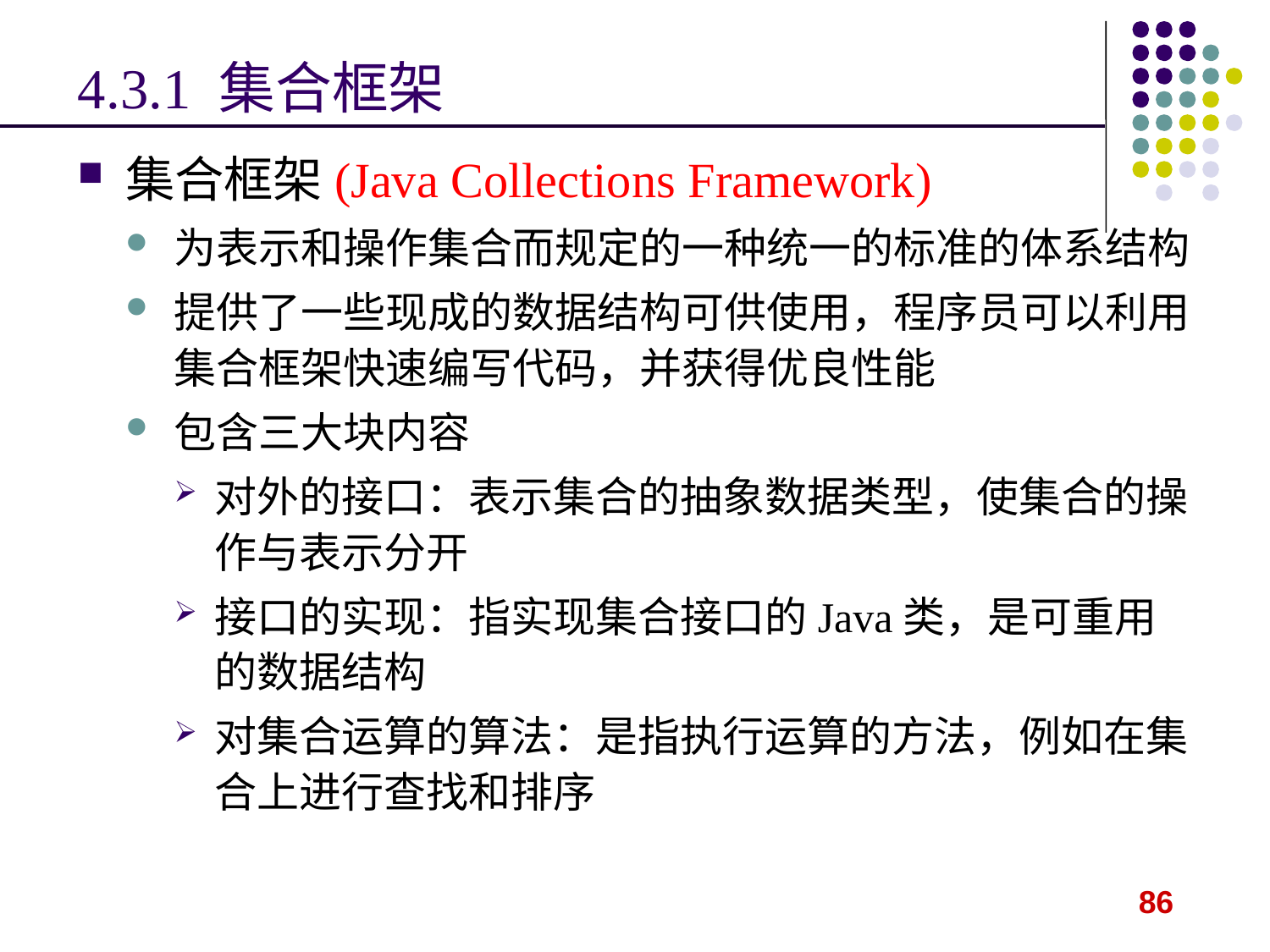

# 4.3.1 集合框架
集合框架(Java Collections Framework)
为表示和操作集合而规定的一种统一的标准的体系结构
提供了一些现成的数据结构可供使用，程序员可以利用集合框架快速编写代码，并获得优良性能
包含三大块内容
对外的接口：表示集合的抽象数据类型，使集合的操作与表示分开
接口的实现：指实现集合接口的Java类，是可重用的数据结构
对集合运算的算法：是指执行运算的方法，例如在集合上进行查找和排序